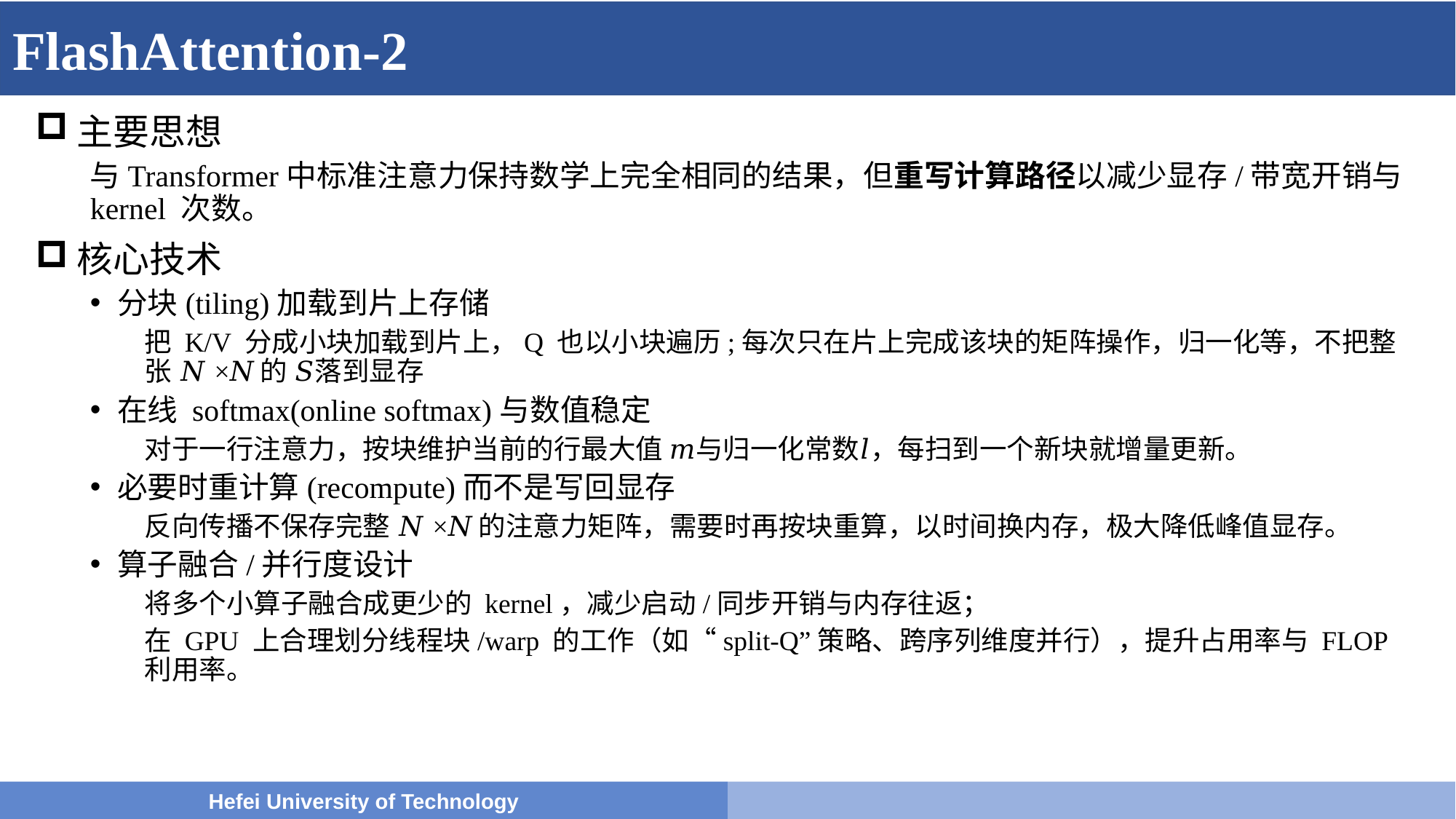

# FlashAttention-2
主要思想
与Transformer中标准注意力保持数学上完全相同的结果，但重写计算路径以减少显存/带宽开销与 kernel 次数。
核心技术
分块(tiling)加载到片上存储
把 K/V 分成小块加载到片上，Q 也以小块遍历;每次只在片上完成该块的矩阵操作，归一化等，不把整张 𝑁×𝑁的 𝑆落到显存
在线 softmax(online softmax)与数值稳定
对于一行注意力，按块维护当前的行最大值 𝑚与归一化常数𝑙，每扫到一个新块就增量更新。
必要时重计算(recompute)而不是写回显存
反向传播不保存完整 𝑁×𝑁的注意力矩阵，需要时再按块重算，以时间换内存，极大降低峰值显存。
算子融合/并行度设计
将多个小算子融合成更少的 kernel，减少启动/同步开销与内存往返；
在 GPU 上合理划分线程块/warp 的工作（如“split-Q”策略、跨序列维度并行），提升占用率与 FLOP 利用率。

16